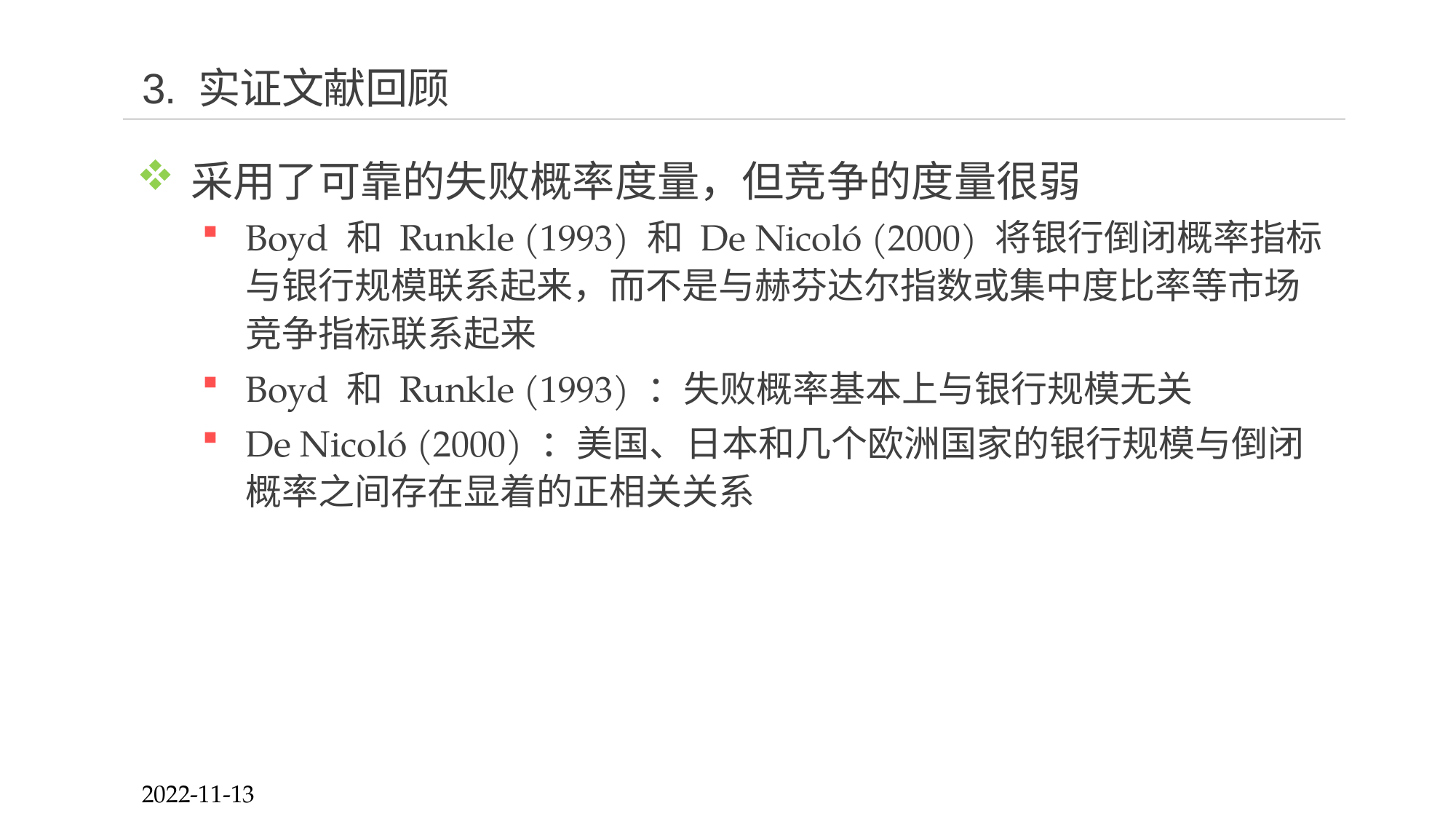

# 3. 实证文献回顾
采用了可靠的失败概率度量，但竞争的度量很弱
Boyd 和 Runkle (1993) 和 De Nicoló (2000) 将银行倒闭概率指标与银行规模联系起来，而不是与赫芬达尔指数或集中度比率等市场竞争指标联系起来
Boyd 和 Runkle (1993) ：失败概率基本上与银行规模无关
De Nicoló (2000) ：美国、日本和几个欧洲国家的银行规模与倒闭概率之间存在显着的正相关关系
2022-11-13